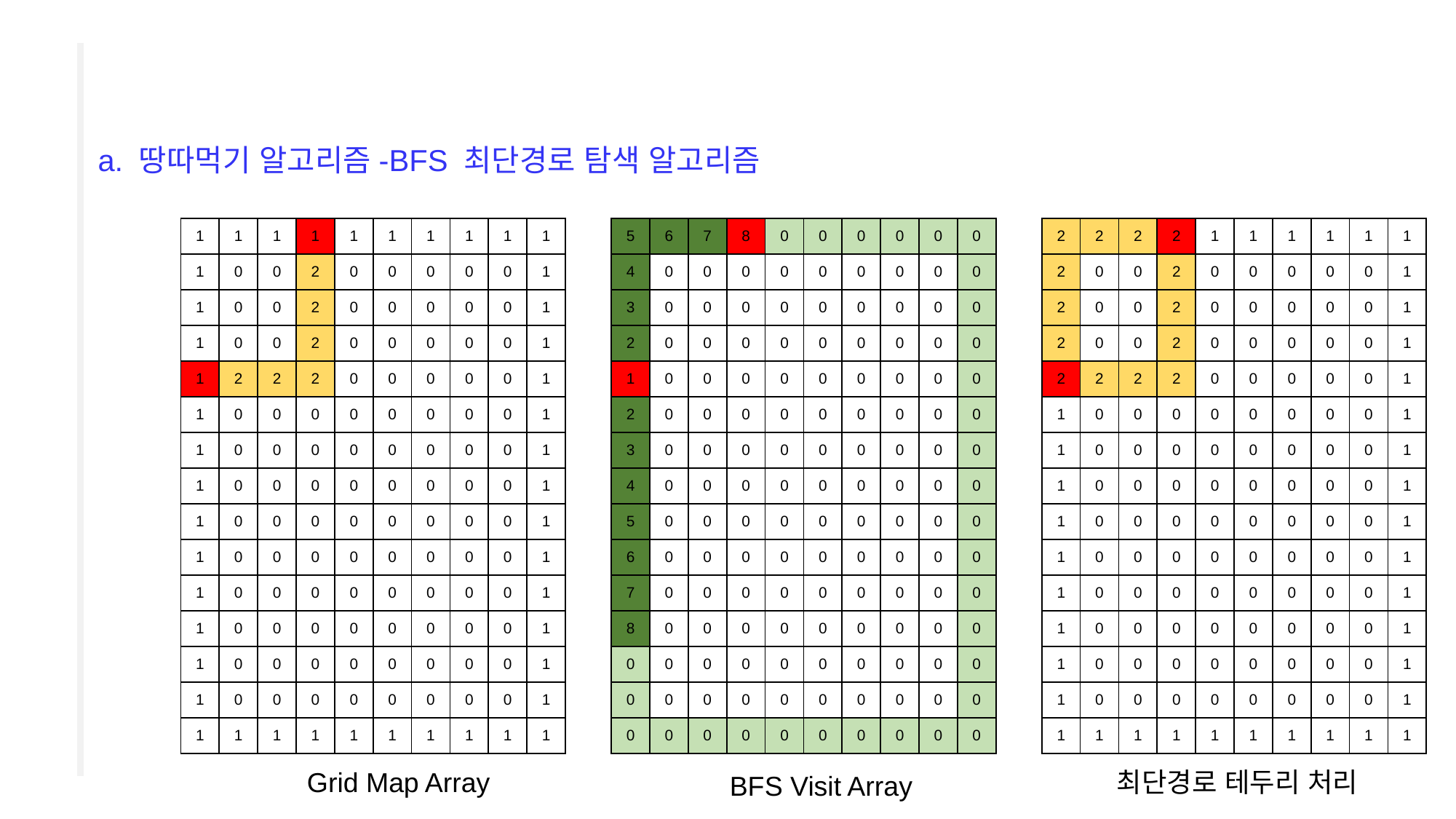

a. 땅따먹기 알고리즘-BFS 최단경로 탐색 알고리즘

| 1 | 1 | 1 | 1 | 1 | 1 | 1 | 1 | 1 | 1 |
| --- | --- | --- | --- | --- | --- | --- | --- | --- | --- |
| 1 | 0 | 0 | 2 | 0 | 0 | 0 | 0 | 0 | 1 |
| 1 | 0 | 0 | 2 | 0 | 0 | 0 | 0 | 0 | 1 |
| 1 | 0 | 0 | 2 | 0 | 0 | 0 | 0 | 0 | 1 |
| 1 | 2 | 2 | 2 | 0 | 0 | 0 | 0 | 0 | 1 |
| 1 | 0 | 0 | 0 | 0 | 0 | 0 | 0 | 0 | 1 |
| 1 | 0 | 0 | 0 | 0 | 0 | 0 | 0 | 0 | 1 |
| 1 | 0 | 0 | 0 | 0 | 0 | 0 | 0 | 0 | 1 |
| 1 | 0 | 0 | 0 | 0 | 0 | 0 | 0 | 0 | 1 |
| 1 | 0 | 0 | 0 | 0 | 0 | 0 | 0 | 0 | 1 |
| 1 | 0 | 0 | 0 | 0 | 0 | 0 | 0 | 0 | 1 |
| 1 | 0 | 0 | 0 | 0 | 0 | 0 | 0 | 0 | 1 |
| 1 | 0 | 0 | 0 | 0 | 0 | 0 | 0 | 0 | 1 |
| 1 | 0 | 0 | 0 | 0 | 0 | 0 | 0 | 0 | 1 |
| 1 | 1 | 1 | 1 | 1 | 1 | 1 | 1 | 1 | 1 |
| 5 | 6 | 7 | 8 | 0 | 0 | 0 | 0 | 0 | 0 |
| --- | --- | --- | --- | --- | --- | --- | --- | --- | --- |
| 4 | 0 | 0 | 0 | 0 | 0 | 0 | 0 | 0 | 0 |
| 3 | 0 | 0 | 0 | 0 | 0 | 0 | 0 | 0 | 0 |
| 2 | 0 | 0 | 0 | 0 | 0 | 0 | 0 | 0 | 0 |
| 1 | 0 | 0 | 0 | 0 | 0 | 0 | 0 | 0 | 0 |
| 2 | 0 | 0 | 0 | 0 | 0 | 0 | 0 | 0 | 0 |
| 3 | 0 | 0 | 0 | 0 | 0 | 0 | 0 | 0 | 0 |
| 4 | 0 | 0 | 0 | 0 | 0 | 0 | 0 | 0 | 0 |
| 5 | 0 | 0 | 0 | 0 | 0 | 0 | 0 | 0 | 0 |
| 6 | 0 | 0 | 0 | 0 | 0 | 0 | 0 | 0 | 0 |
| 7 | 0 | 0 | 0 | 0 | 0 | 0 | 0 | 0 | 0 |
| 8 | 0 | 0 | 0 | 0 | 0 | 0 | 0 | 0 | 0 |
| 0 | 0 | 0 | 0 | 0 | 0 | 0 | 0 | 0 | 0 |
| 0 | 0 | 0 | 0 | 0 | 0 | 0 | 0 | 0 | 0 |
| 0 | 0 | 0 | 0 | 0 | 0 | 0 | 0 | 0 | 0 |
| 2 | 2 | 2 | 2 | 1 | 1 | 1 | 1 | 1 | 1 |
| --- | --- | --- | --- | --- | --- | --- | --- | --- | --- |
| 2 | 0 | 0 | 2 | 0 | 0 | 0 | 0 | 0 | 1 |
| 2 | 0 | 0 | 2 | 0 | 0 | 0 | 0 | 0 | 1 |
| 2 | 0 | 0 | 2 | 0 | 0 | 0 | 0 | 0 | 1 |
| 2 | 2 | 2 | 2 | 0 | 0 | 0 | 0 | 0 | 1 |
| 1 | 0 | 0 | 0 | 0 | 0 | 0 | 0 | 0 | 1 |
| 1 | 0 | 0 | 0 | 0 | 0 | 0 | 0 | 0 | 1 |
| 1 | 0 | 0 | 0 | 0 | 0 | 0 | 0 | 0 | 1 |
| 1 | 0 | 0 | 0 | 0 | 0 | 0 | 0 | 0 | 1 |
| 1 | 0 | 0 | 0 | 0 | 0 | 0 | 0 | 0 | 1 |
| 1 | 0 | 0 | 0 | 0 | 0 | 0 | 0 | 0 | 1 |
| 1 | 0 | 0 | 0 | 0 | 0 | 0 | 0 | 0 | 1 |
| 1 | 0 | 0 | 0 | 0 | 0 | 0 | 0 | 0 | 1 |
| 1 | 0 | 0 | 0 | 0 | 0 | 0 | 0 | 0 | 1 |
| 1 | 1 | 1 | 1 | 1 | 1 | 1 | 1 | 1 | 1 |
Grid Map Array
최단경로 테두리 처리
BFS Visit Array